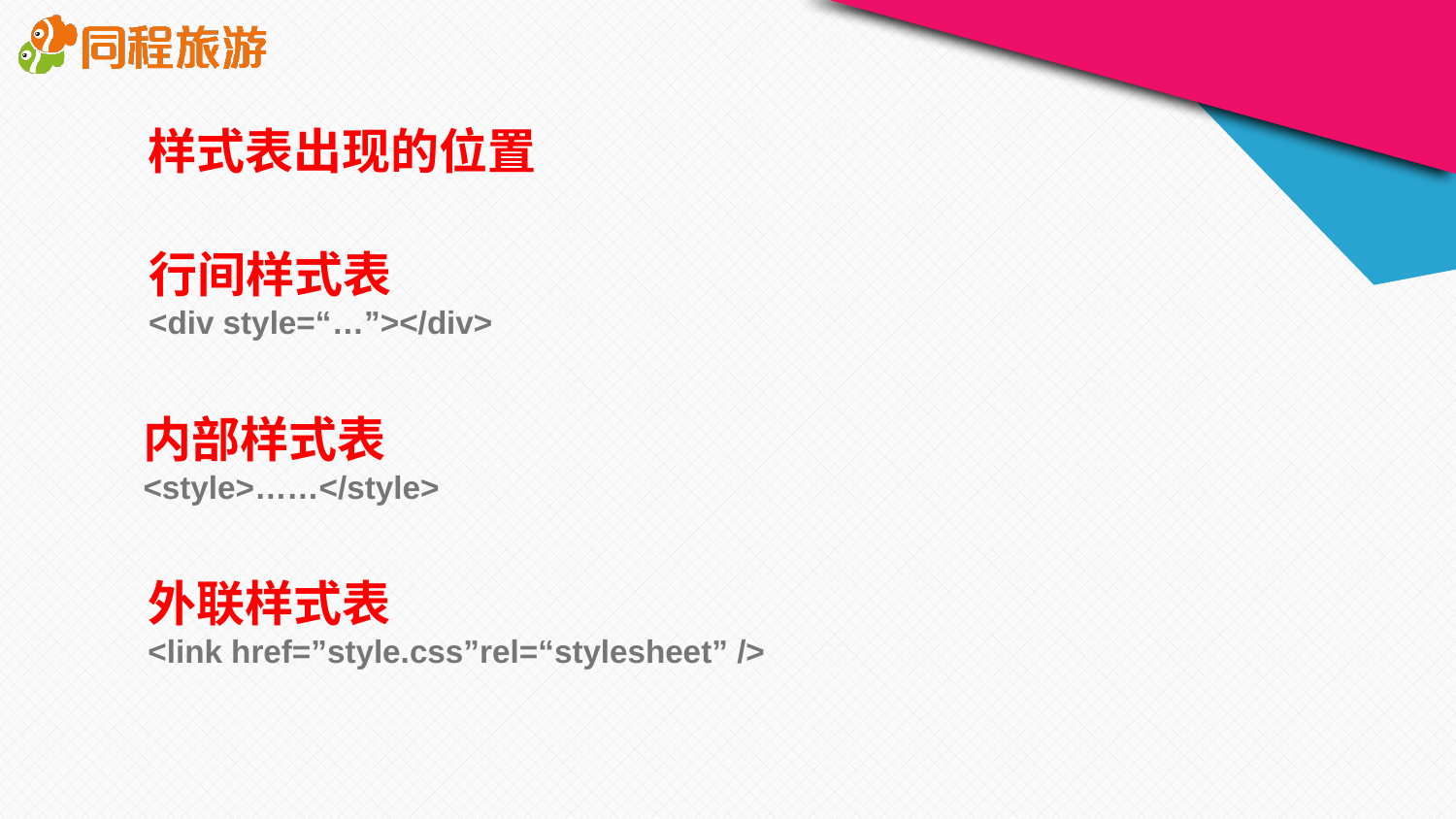

样式表出现的位置
行间样式表
<div style=“…”></div>
内部样式表
<style>……</style>
外联样式表
<link href=”style.css”rel=“stylesheet” />